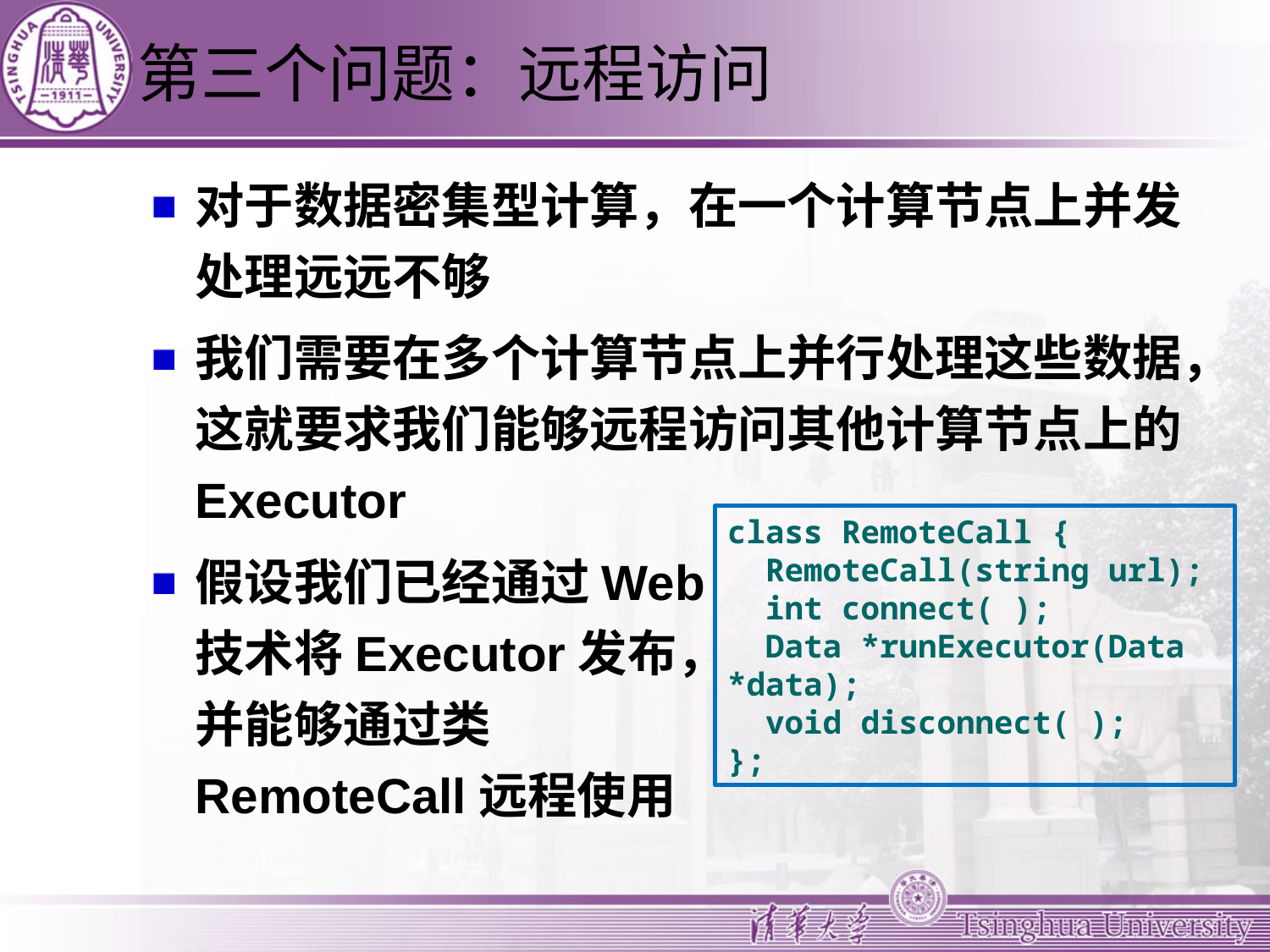

# 第三个问题：远程访问
对于数据密集型计算，在一个计算节点上并发
处理远远不够
我们需要在多个计算节点上并行处理这些数据，这就要求我们能够远程访问其他计算节点上的Executor
假设我们已经通过Web
技术将Executor发布，
并能够通过类
RemoteCall远程使用
class RemoteCall {
  RemoteCall(string url);
  int connect( );
  Data *runExecutor(Data *data);
  void disconnect( );
};